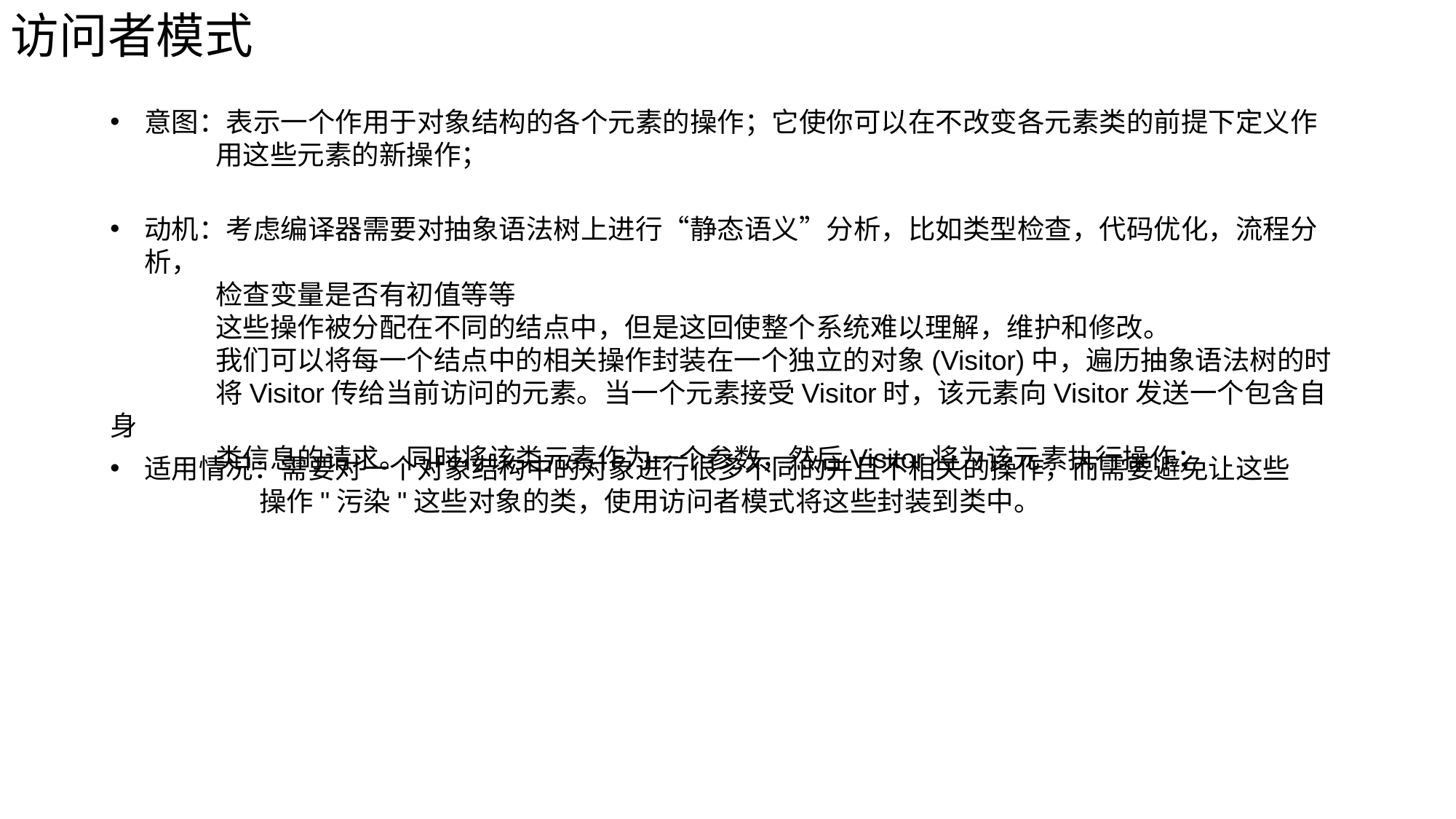

访问者模式
意图：表示一个作用于对象结构的各个元素的操作；它使你可以在不改变各元素类的前提下定义作
                用这些元素的新操作；
动机：考虑编译器需要对抽象语法树上进行“静态语义”分析，比如类型检查，代码优化，流程分析，
                检查变量是否有初值等等
                这些操作被分配在不同的结点中，但是这回使整个系统难以理解，维护和修改。
                我们可以将每一个结点中的相关操作封装在一个独立的对象(Visitor)中，遍历抽象语法树的时
                将Visitor传给当前访问的元素。当一个元素接受Visitor时，该元素向Visitor发送一个包含自身
                类信息的请求。同时将该类元素作为一个参数，然后Visitor将为该元素执行操作；
适用情况：需要对一个对象结构中的对象进行很多不同的并且不相关的操作，而需要避免让这些
                       操作"污染"这些对象的类，使用访问者模式将这些封装到类中。